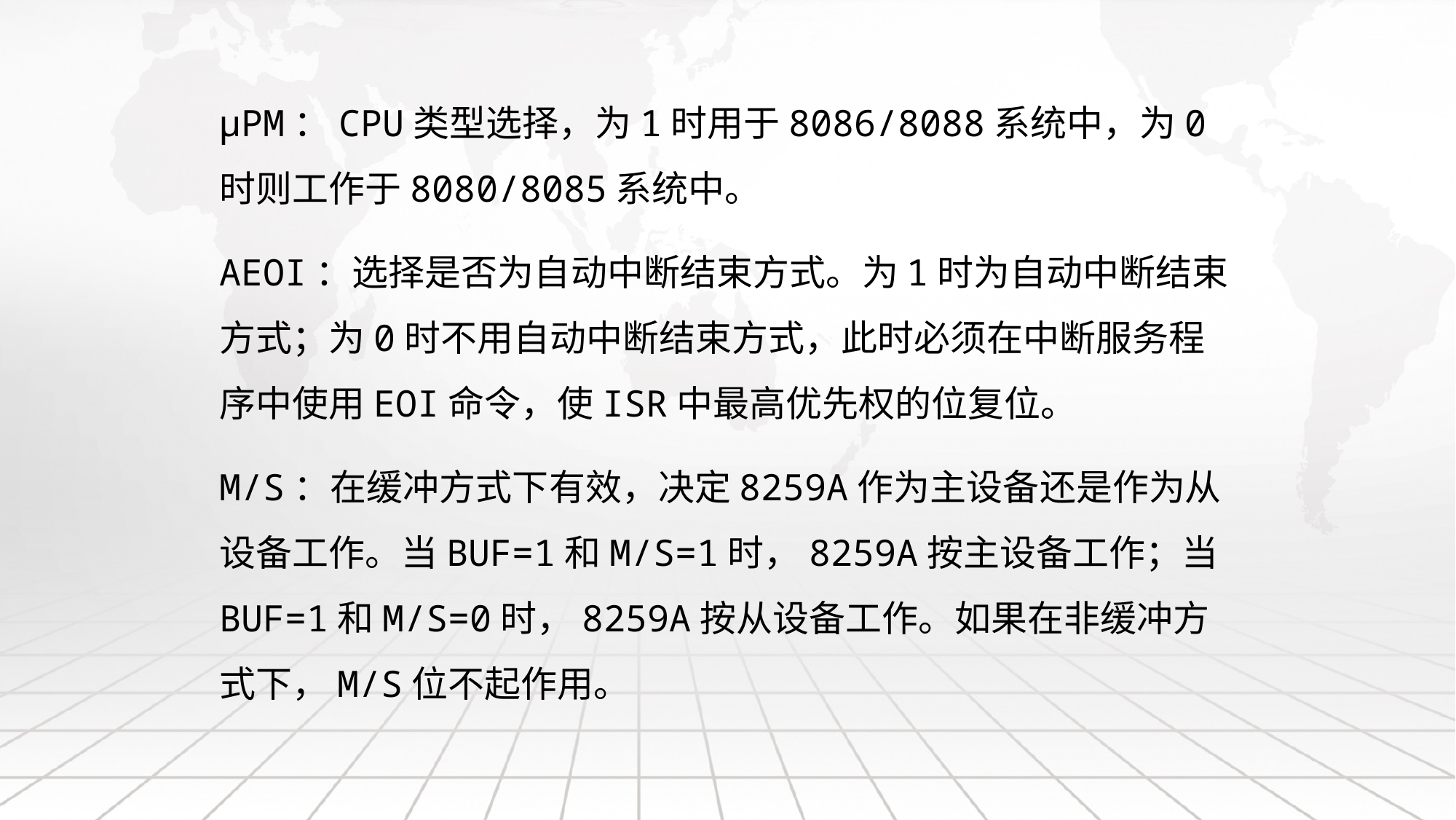

μPM：CPU类型选择，为1时用于8086/8088系统中，为0时则工作于8080/8085系统中。
AEOI：选择是否为自动中断结束方式。为1时为自动中断结束方式；为0时不用自动中断结束方式，此时必须在中断服务程序中使用EOI命令，使ISR中最高优先权的位复位。
M/S：在缓冲方式下有效，决定8259A作为主设备还是作为从设备工作。当BUF=1和M/S=1时，8259A按主设备工作；当BUF=1和M/S=0时，8259A按从设备工作。如果在非缓冲方式下，M/S位不起作用。